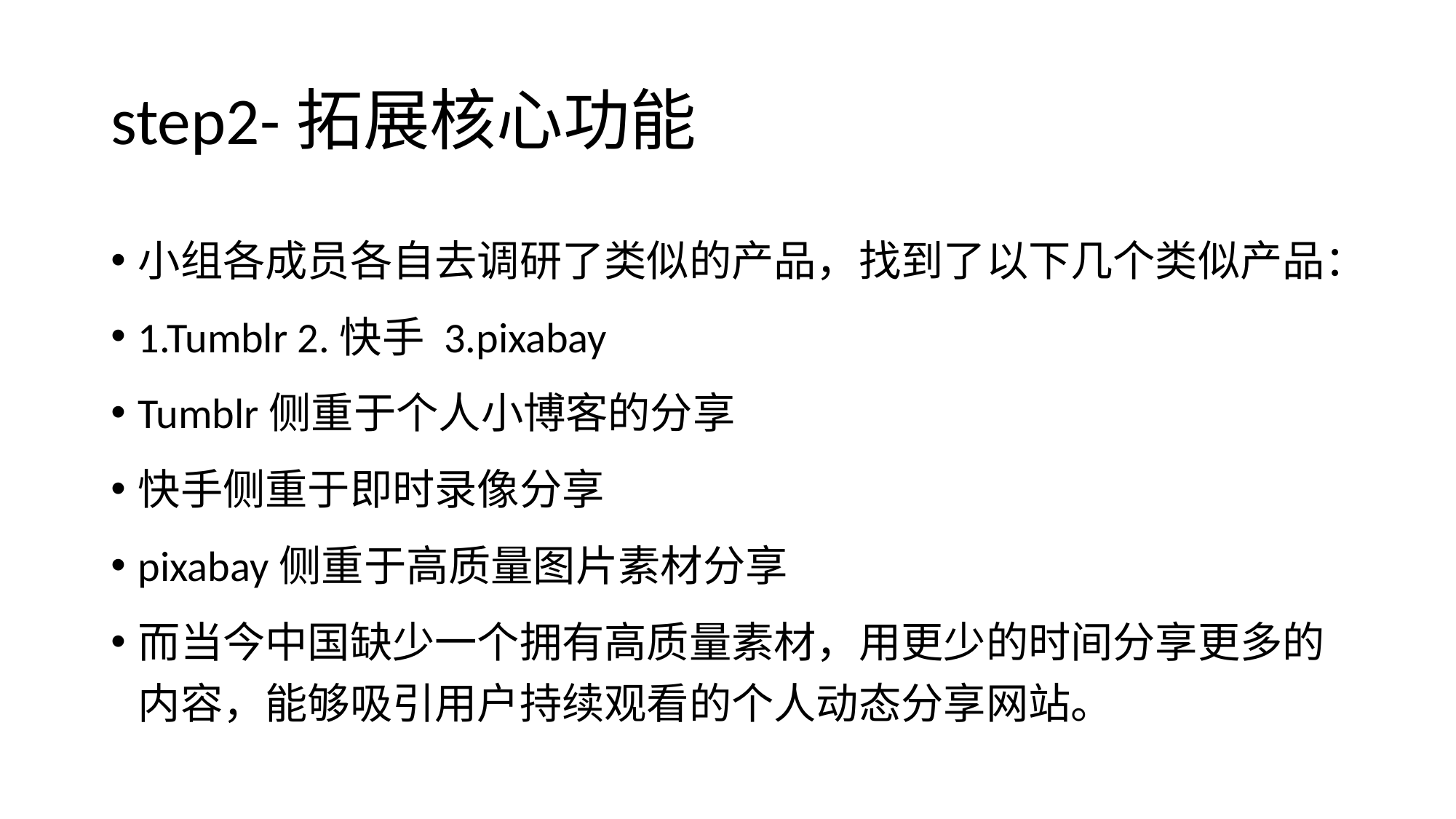

# step2-拓展核心功能
小组各成员各自去调研了类似的产品，找到了以下几个类似产品：
1.Tumblr 2.快手 3.pixabay
Tumblr侧重于个人小博客的分享
快手侧重于即时录像分享
pixabay侧重于高质量图片素材分享
而当今中国缺少一个拥有高质量素材，用更少的时间分享更多的内容，能够吸引用户持续观看的个人动态分享网站。